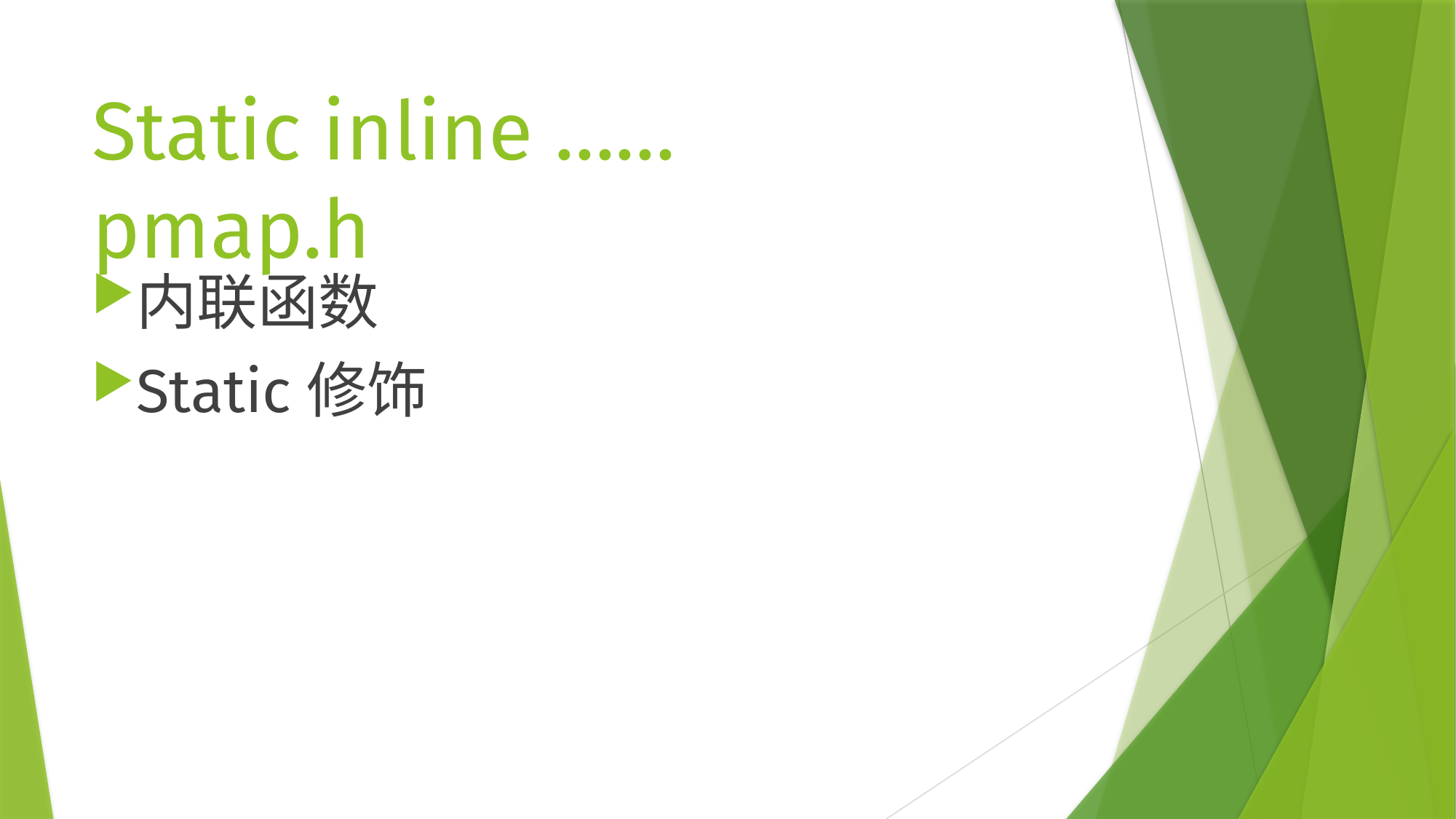

# Static inline ……				pmap.h
内联函数
Static修饰